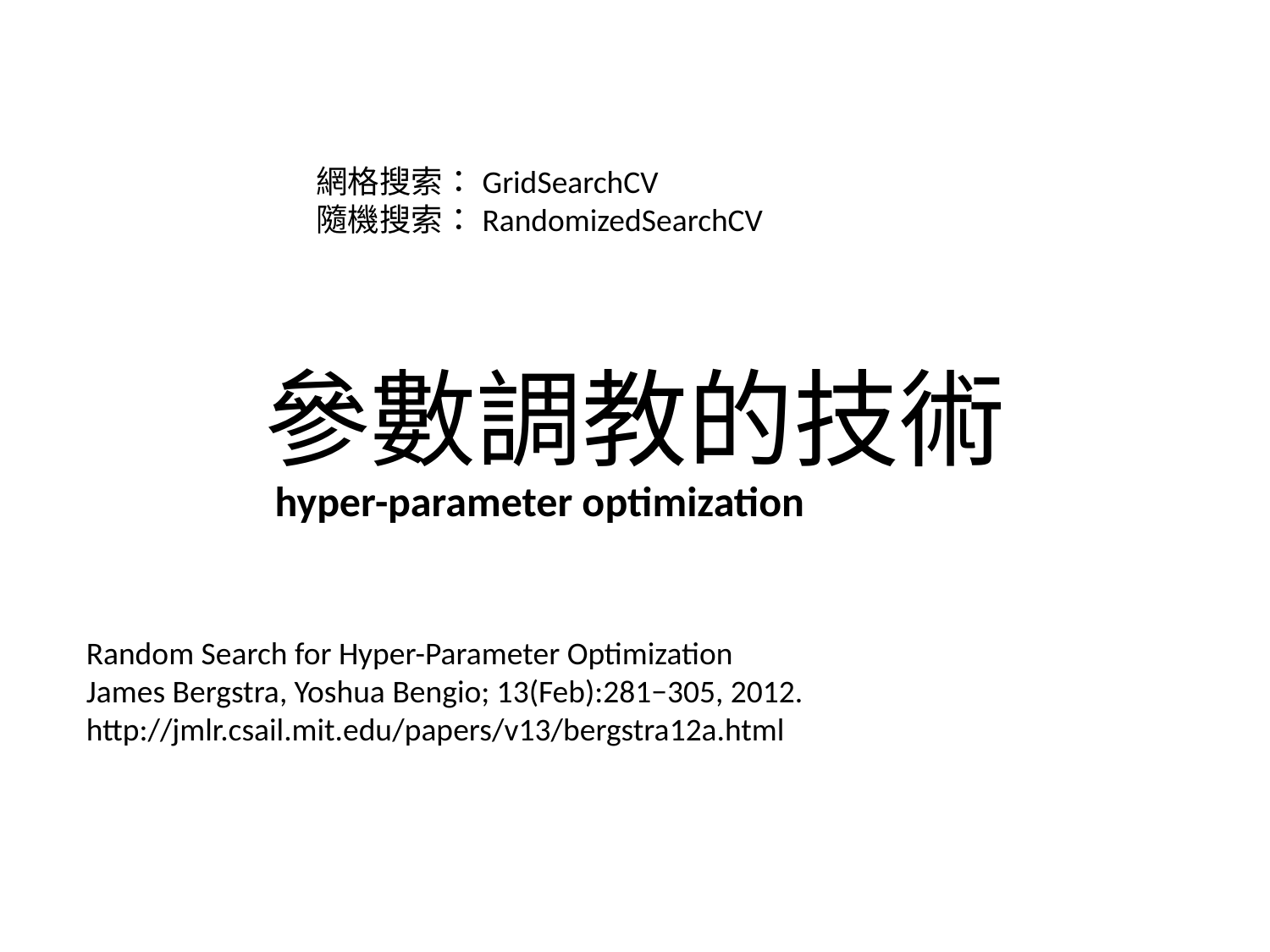

# 參數調教的技術
網格搜索：GridSearchCV
隨機搜索：RandomizedSearchCV
hyper-parameter optimization
Random Search for Hyper-Parameter Optimization
James Bergstra, Yoshua Bengio; 13(Feb):281−305, 2012.
http://jmlr.csail.mit.edu/papers/v13/bergstra12a.html